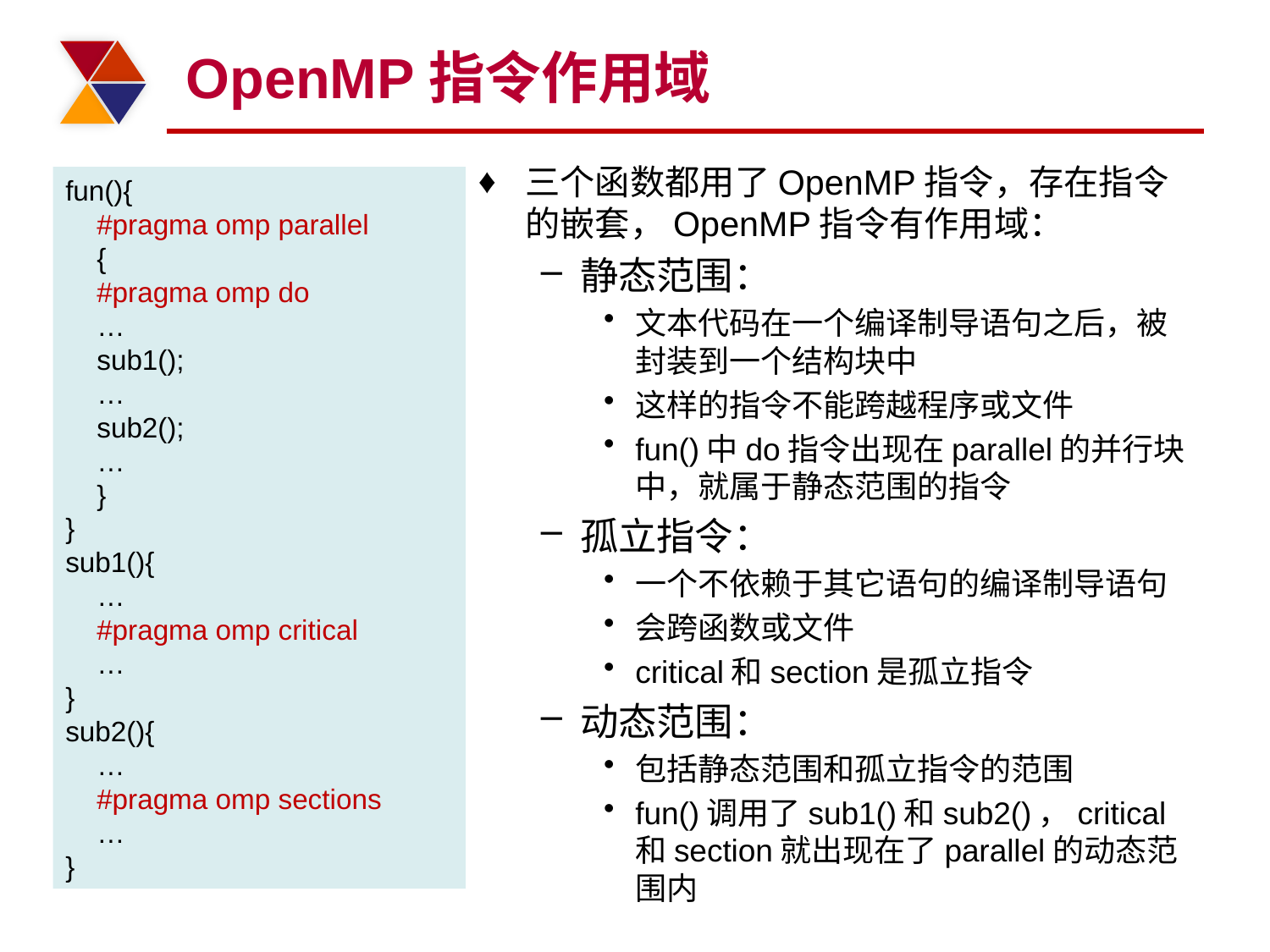

# OpenMP指令作用域
三个函数都用了OpenMP指令，存在指令的嵌套，OpenMP指令有作用域：
静态范围：
文本代码在一个编译制导语句之后，被封装到一个结构块中
这样的指令不能跨越程序或文件
fun()中do指令出现在parallel的并行块中，就属于静态范围的指令
孤立指令：
一个不依赖于其它语句的编译制导语句
会跨函数或文件
critical和section是孤立指令
动态范围：
包括静态范围和孤立指令的范围
fun()调用了sub1()和sub2()，critical和section就出现在了parallel的动态范围内

fun(){
    #pragma omp parallel
    {
    #pragma omp do
    …
    sub1();
    …
    sub2();
    …
    }
}
sub1(){
    …
    #pragma omp critical
    …
}
sub2(){
    …
    #pragma omp sections
    …
}